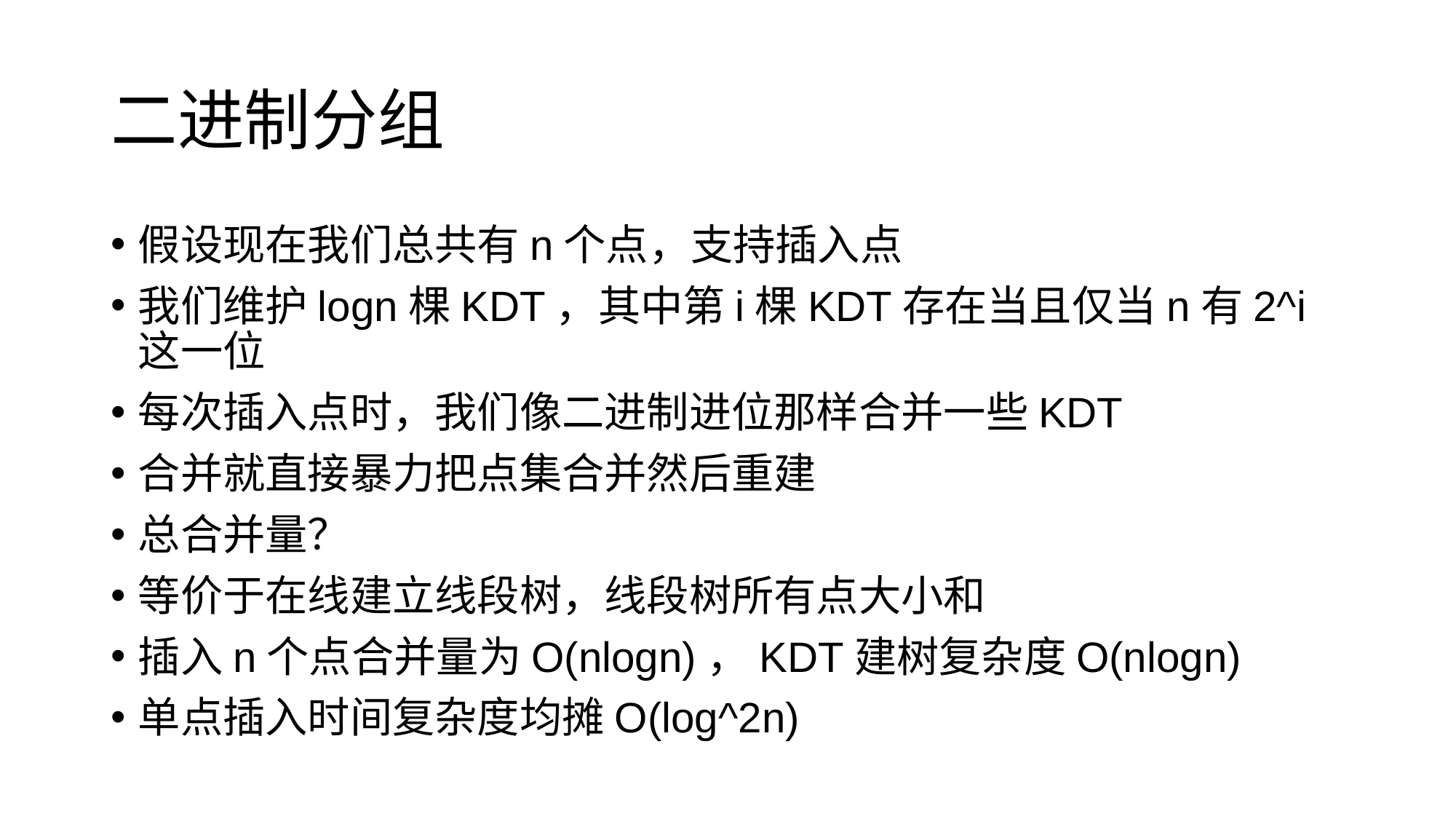

# 二进制分组
假设现在我们总共有n个点，支持插入点
我们维护logn棵KDT，其中第i棵KDT存在当且仅当n有2^i这一位
每次插入点时，我们像二进制进位那样合并一些KDT
合并就直接暴力把点集合并然后重建
总合并量？
等价于在线建立线段树，线段树所有点大小和
插入n个点合并量为O(nlogn)，KDT建树复杂度O(nlogn)
单点插入时间复杂度均摊O(log^2n)